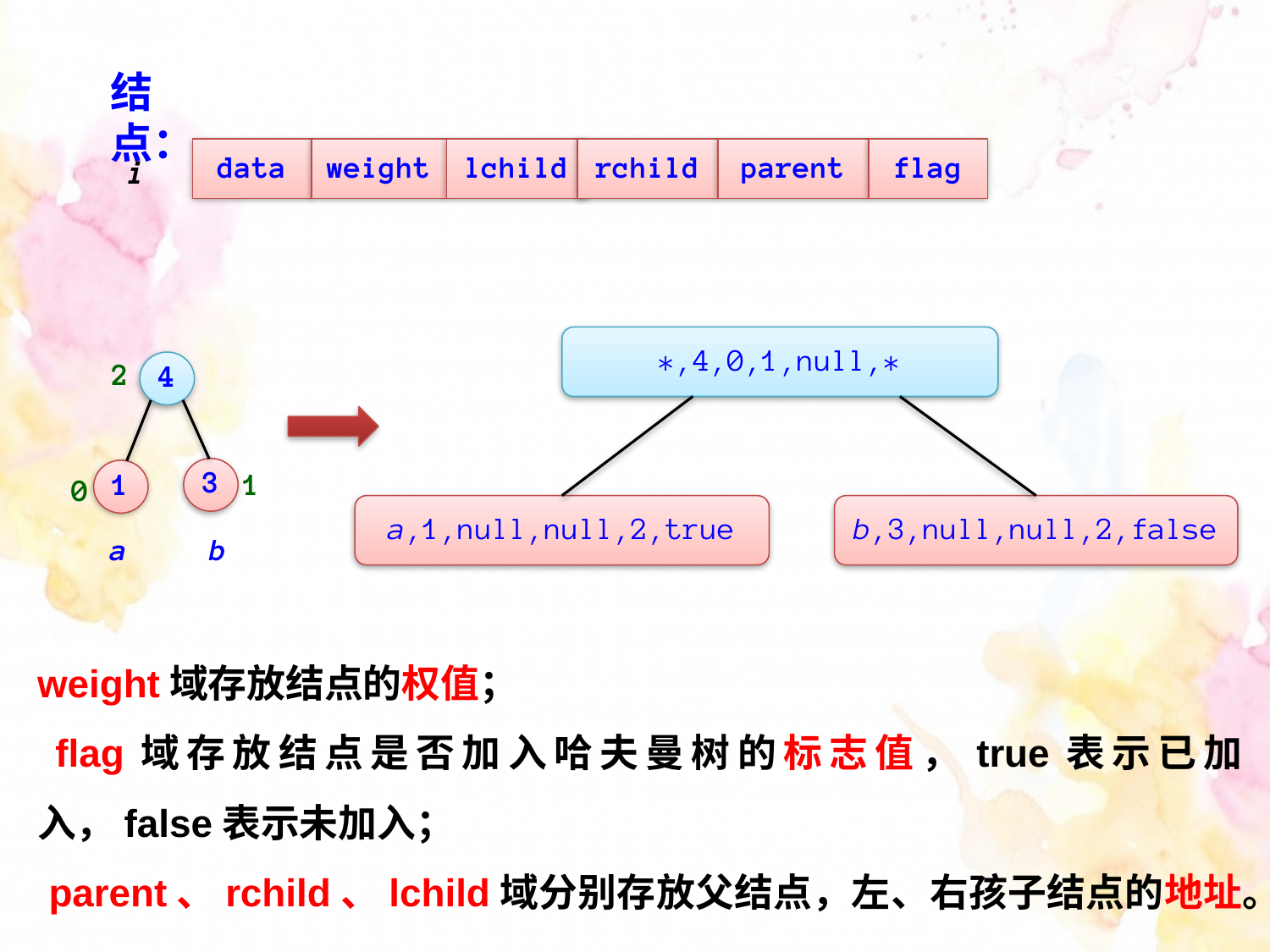

结点：
data
weight
lchild
rchild
parent
flag
i
*,4,0,1,null,*
a,1,null,null,2,true
b,3,null,null,2,false
2
4

1
3
1
0
a
b

weight域存放结点的权值；
 flag域存放结点是否加入哈夫曼树的标志值，true表示已加入，false表示未加入；
 parent、rchild、lchild域分别存放父结点，左、右孩子结点的地址。